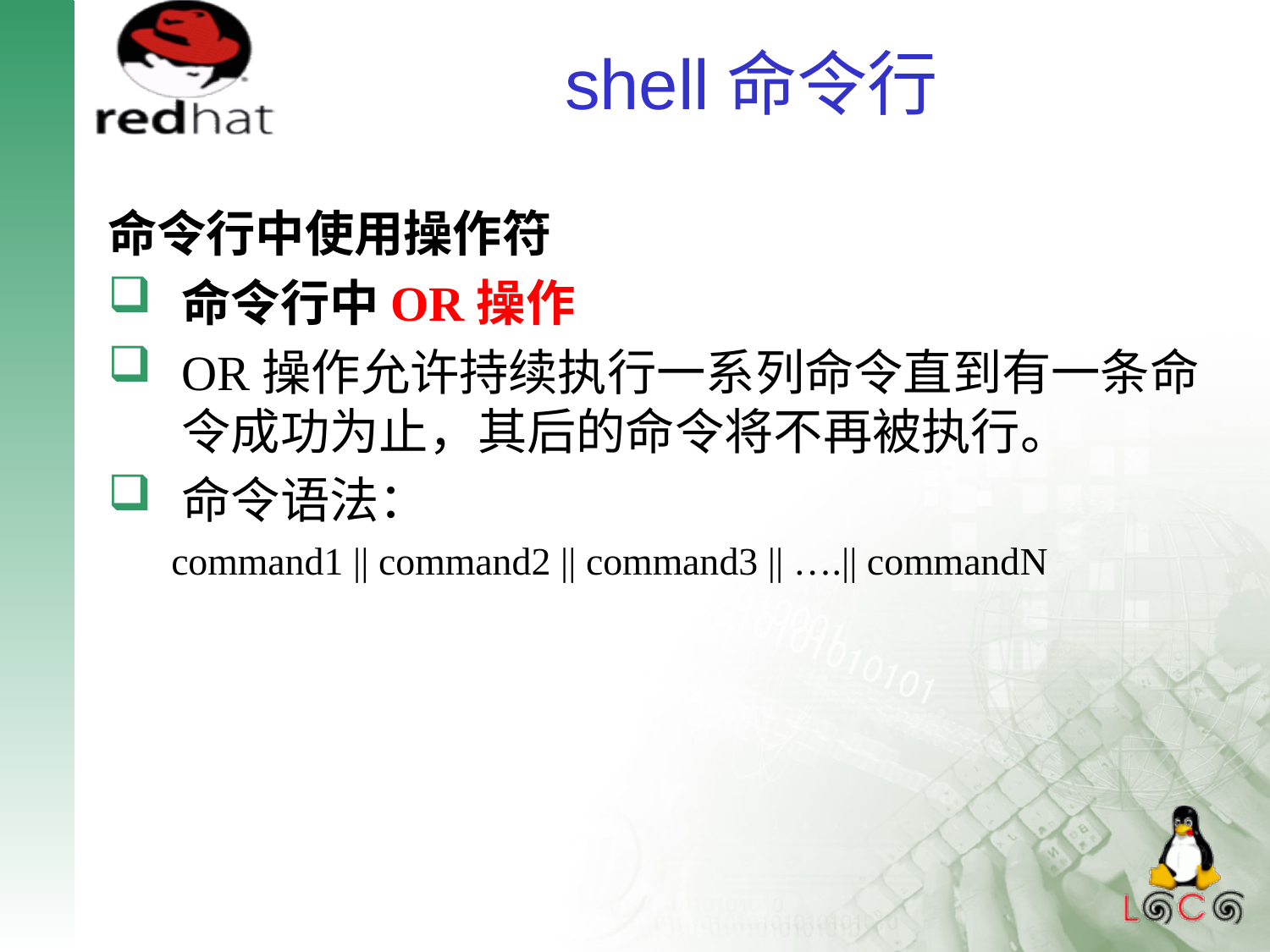

# shell命令行
命令行中使用操作符
命令行中OR操作
OR操作允许持续执行一系列命令直到有一条命令成功为止，其后的命令将不再被执行。
命令语法：
command1 || command2 || command3 || ….|| commandN